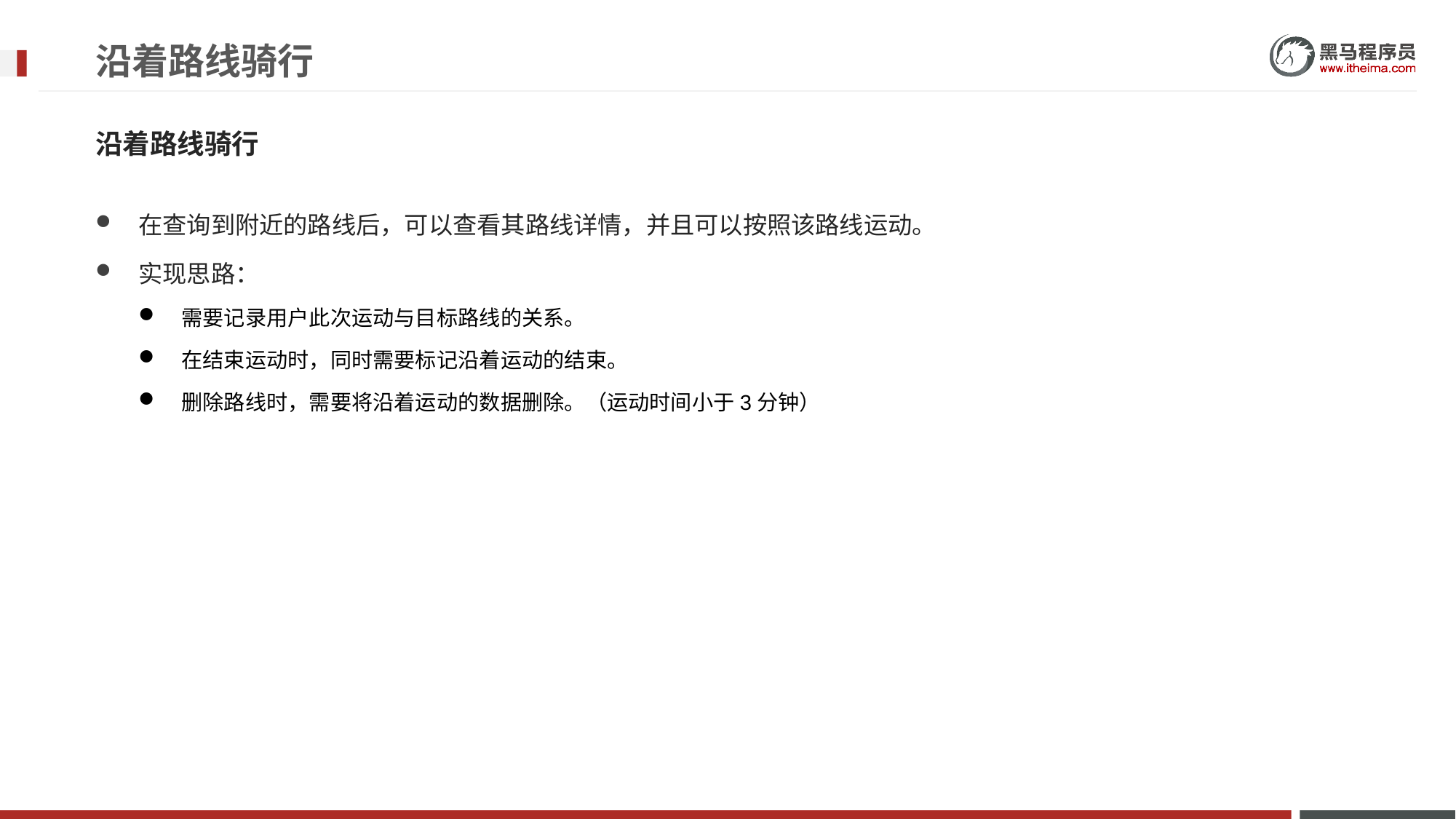

# 沿着路线骑行
沿着路线骑行
在查询到附近的路线后，可以查看其路线详情，并且可以按照该路线运动。
实现思路：
需要记录用户此次运动与目标路线的关系。
在结束运动时，同时需要标记沿着运动的结束。
删除路线时，需要将沿着运动的数据删除。（运动时间小于3分钟）